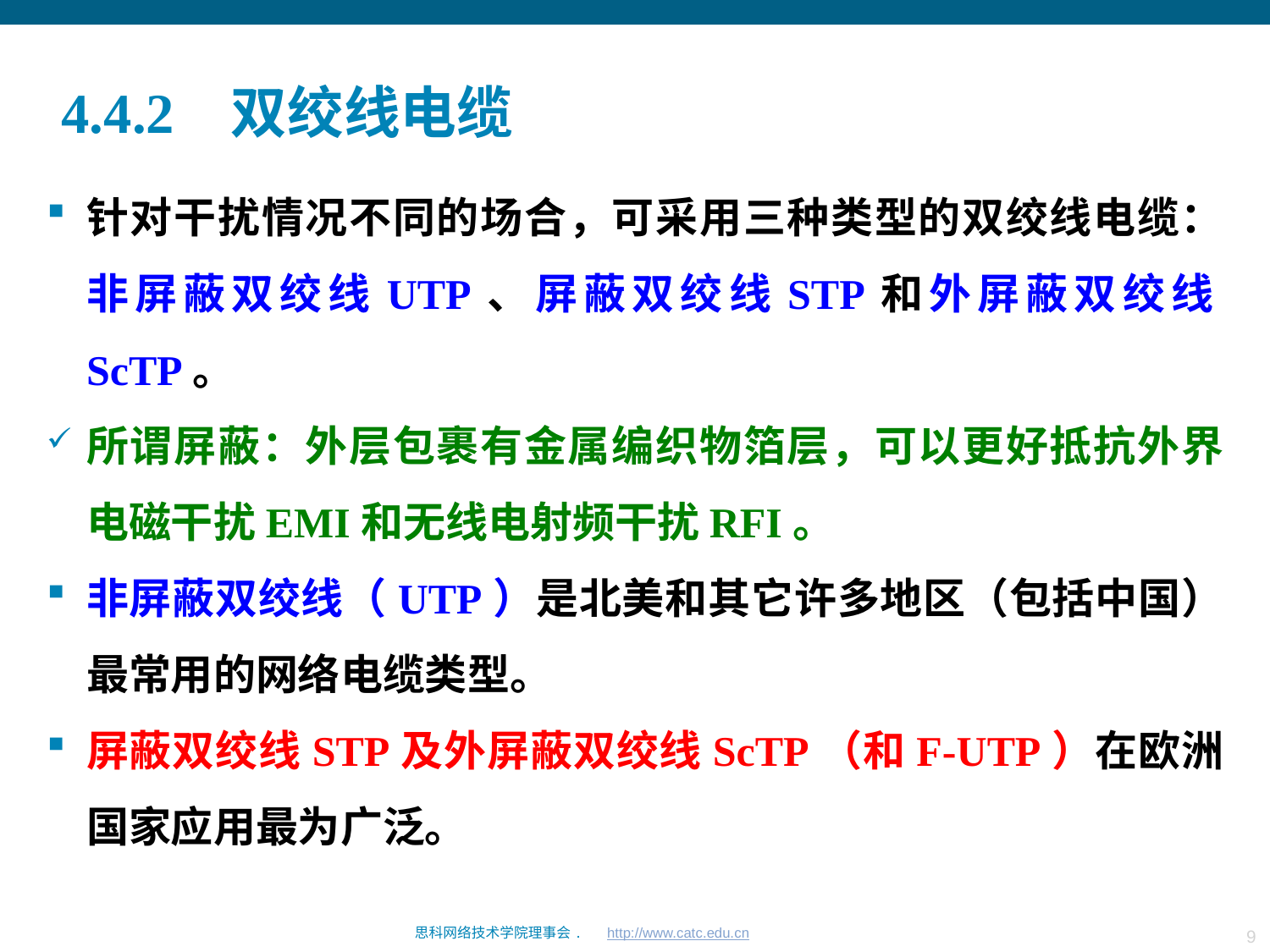

4.4.2   双绞线电缆
针对干扰情况不同的场合，可采用三种类型的双绞线电缆：非屏蔽双绞线UTP、屏蔽双绞线STP和外屏蔽双绞线ScTP。
所谓屏蔽：外层包裹有金属编织物箔层，可以更好抵抗外界电磁干扰EMI和无线电射频干扰RFI。
非屏蔽双绞线（UTP）是北美和其它许多地区（包括中国）最常用的网络电缆类型。
屏蔽双绞线STP及外屏蔽双绞线ScTP（和F-UTP）在欧洲国家应用最为广泛。